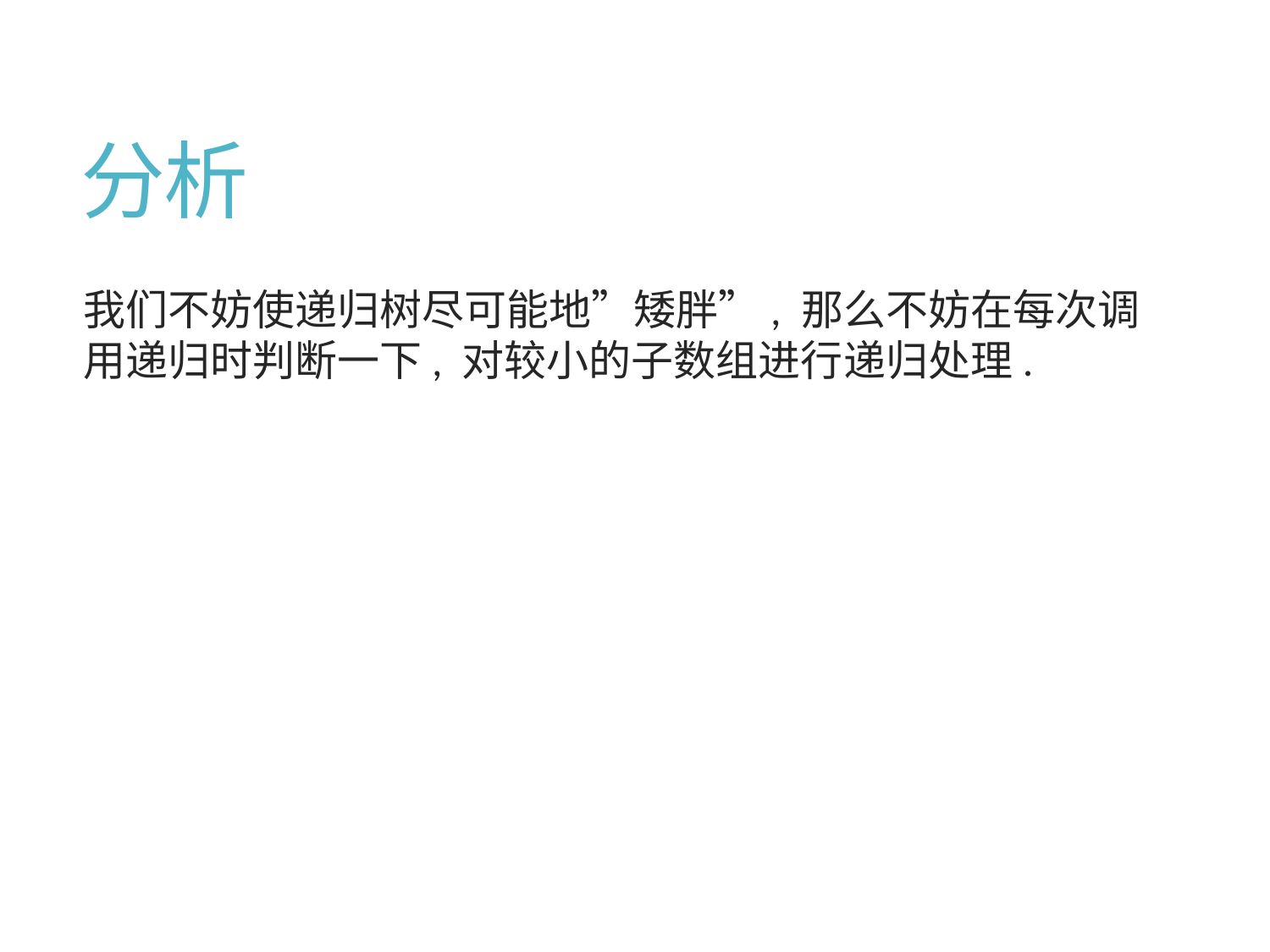

# 分析
我们不妨使递归树尽可能地”矮胖”, 那么不妨在每次调用递归时判断一下, 对较小的子数组进行递归处理.